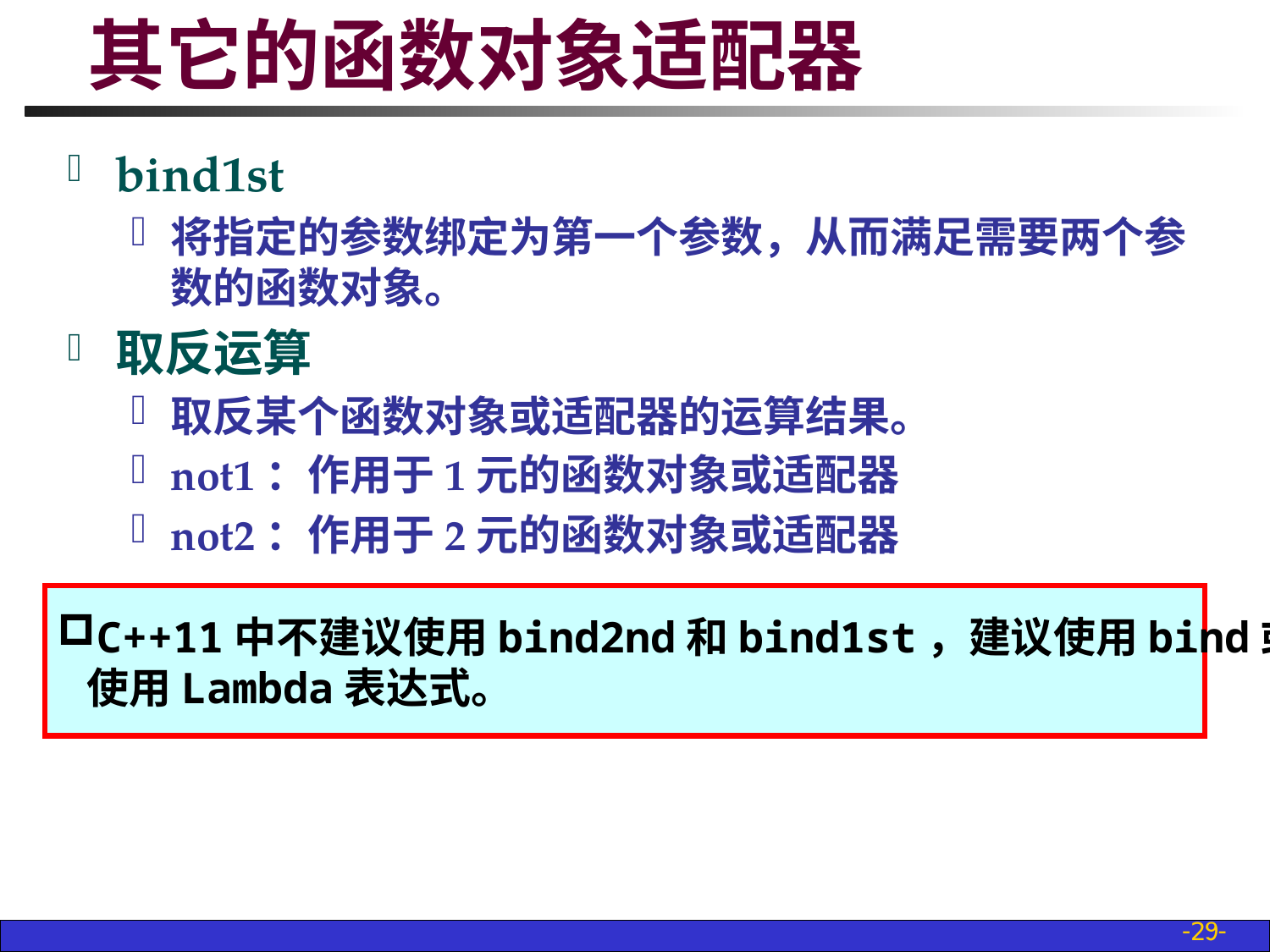

# 其它的函数对象适配器
bind1st
将指定的参数绑定为第一个参数，从而满足需要两个参数的函数对象。
取反运算
取反某个函数对象或适配器的运算结果。
not1：作用于1元的函数对象或适配器
not2：作用于2元的函数对象或适配器
C++11中不建议使用bind2nd和bind1st，建议使用bind或者
  使用Lambda表达式。
-29-